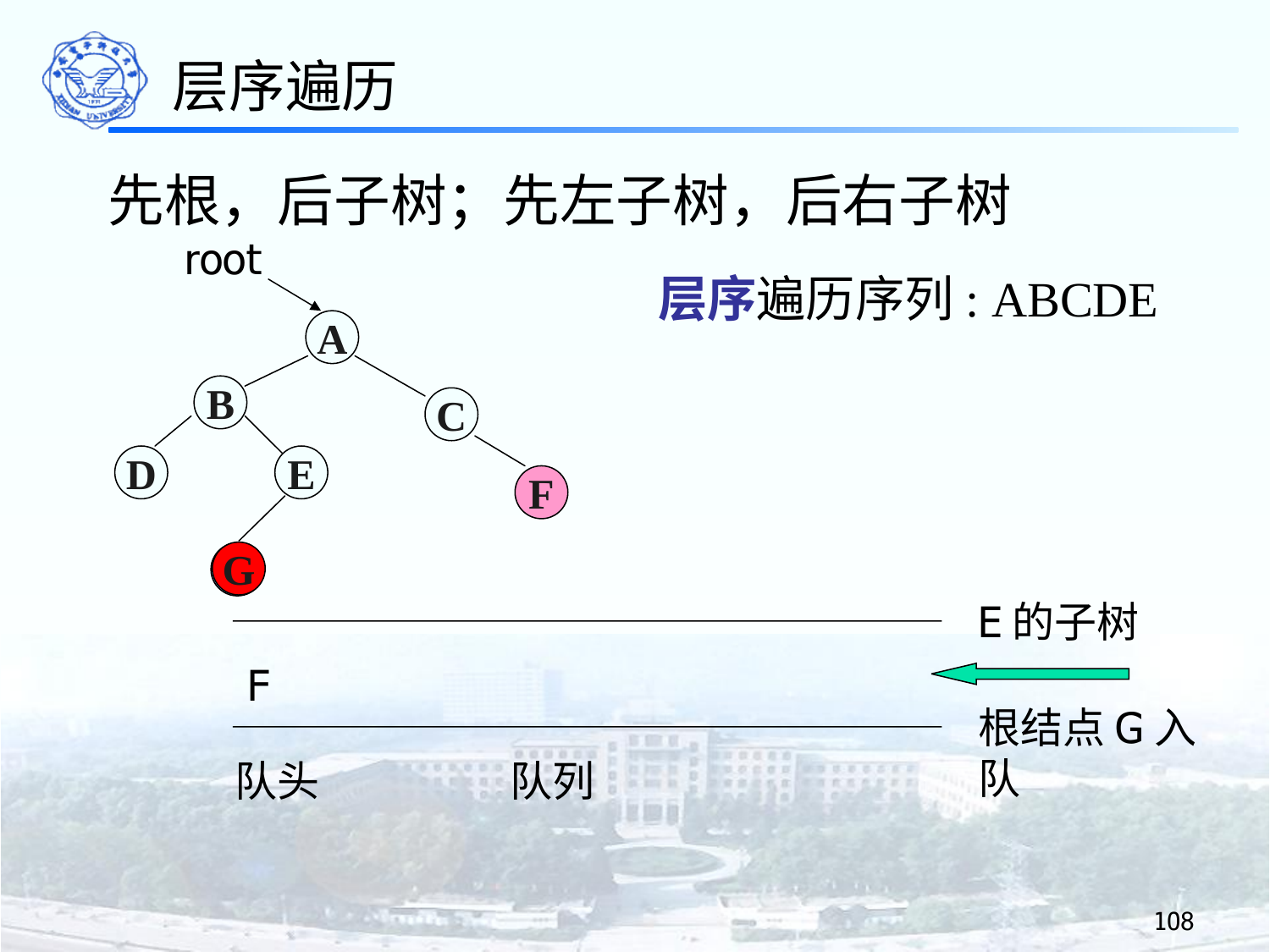

层序遍历
先根，后子树；先左子树，后右子树
root

A

B
C

D
E
F

G
层序遍历序列: ABCDE
G
E的子树

根结点G入队

F

队头
队列
108